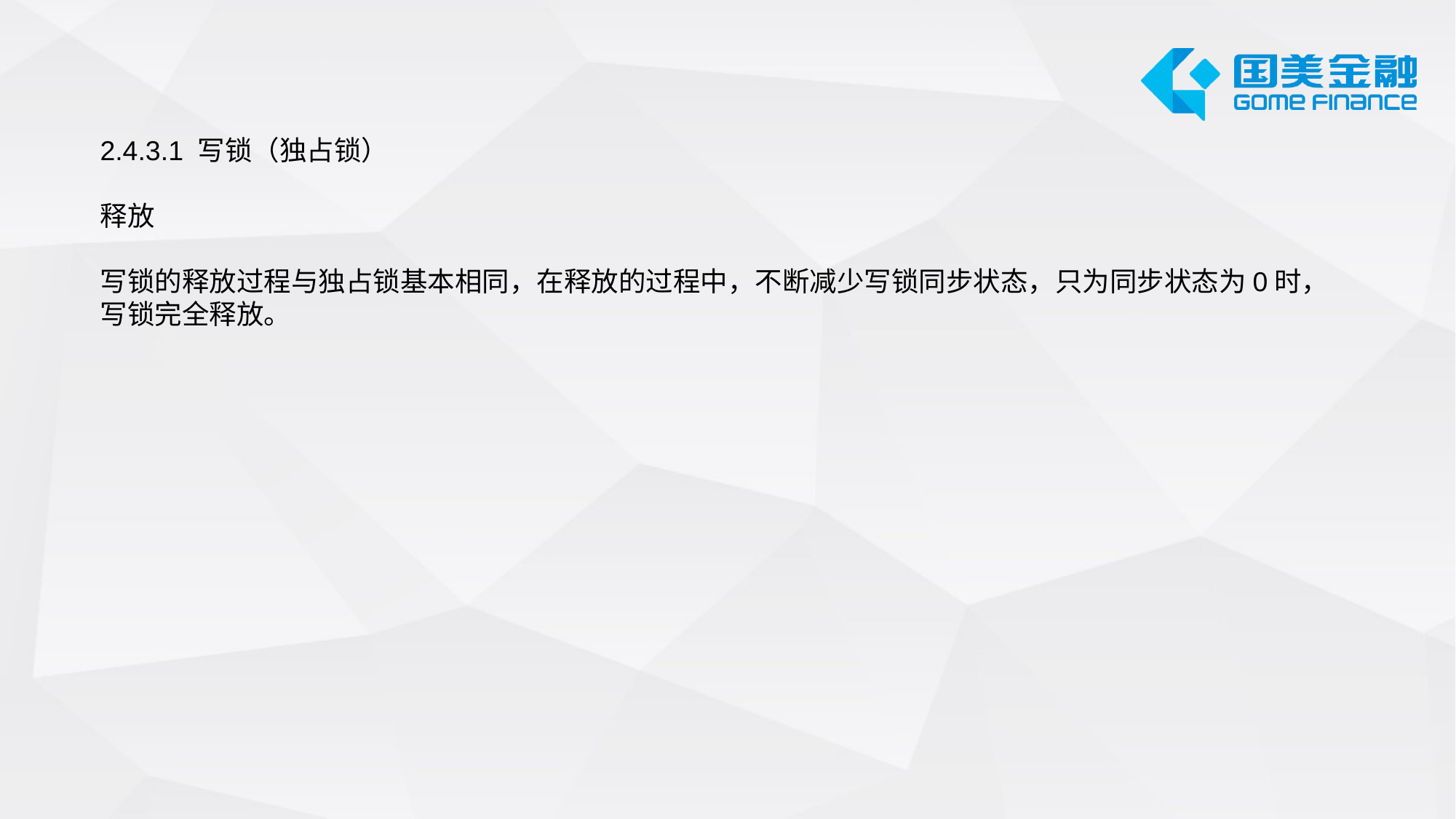

2.4.3.1 写锁（独占锁）

释放

写锁的释放过程与独占锁基本相同，在释放的过程中，不断减少写锁同步状态，只为同步状态为0时，写锁完全释放。